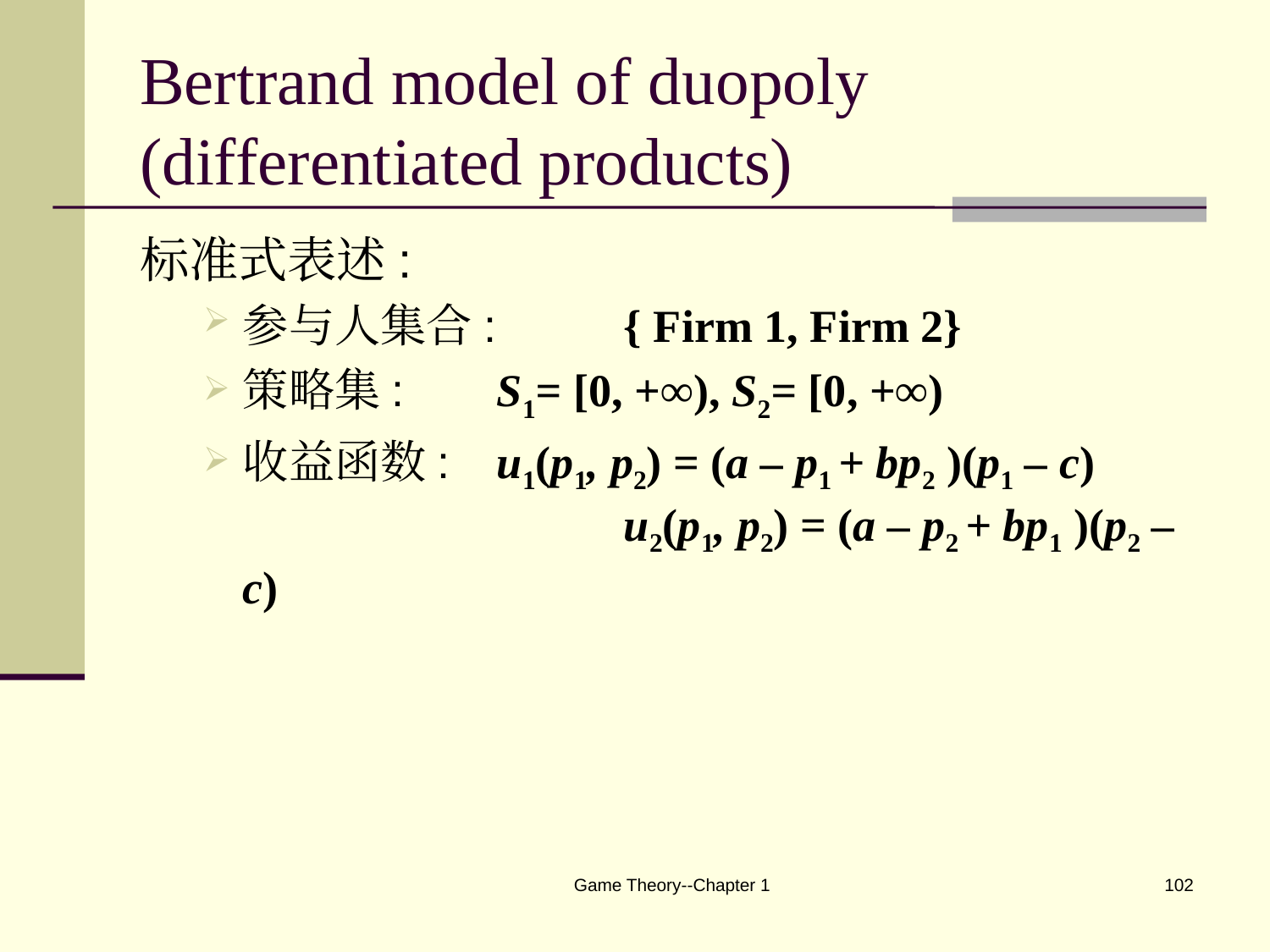

# Bertrand model of duopoly (differentiated products)
标准式表述:
参与人集合: 	{ Firm 1, Firm 2}
策略集: 	S1= [0, +∞), S2= [0, +∞)
收益函数: 	u1(p1, p2) = (a – p1 + bp2 )(p1 – c)
			u2(p1, p2) = (a – p2 + bp1 )(p2 – c)

Game Theory--Chapter 1
102